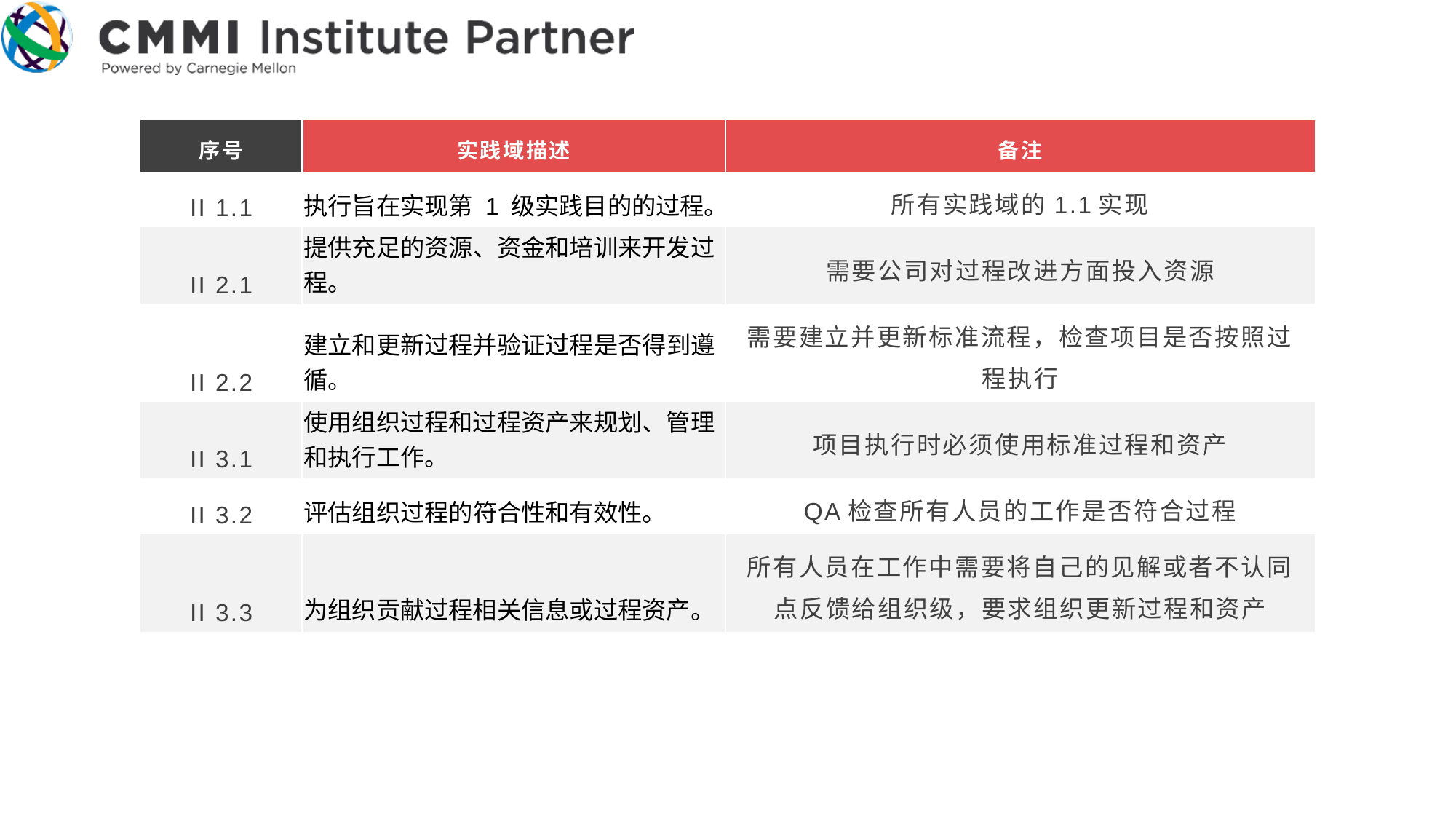

| 序号 | 实践域描述 | 备注 |
| --- | --- | --- |
| II 1.1 | 执行旨在实现第 1 级实践目的的过程。 | 所有实践域的1.1实现 |
| II 2.1 | 提供充足的资源、资金和培训来开发过程。 | 需要公司对过程改进方面投入资源 |
| II 2.2 | 建立和更新过程并验证过程是否得到遵循。 | 需要建立并更新标准流程，检查项目是否按照过程执行 |
| II 3.1 | 使用组织过程和过程资产来规划、管理和执行工作。 | 项目执行时必须使用标准过程和资产 |
| II 3.2 | 评估组织过程的符合性和有效性。 | QA检查所有人员的工作是否符合过程 |
| II 3.3 | 为组织贡献过程相关信息或过程资产。 | 所有人员在工作中需要将自己的见解或者不认同点反馈给组织级，要求组织更新过程和资产 |